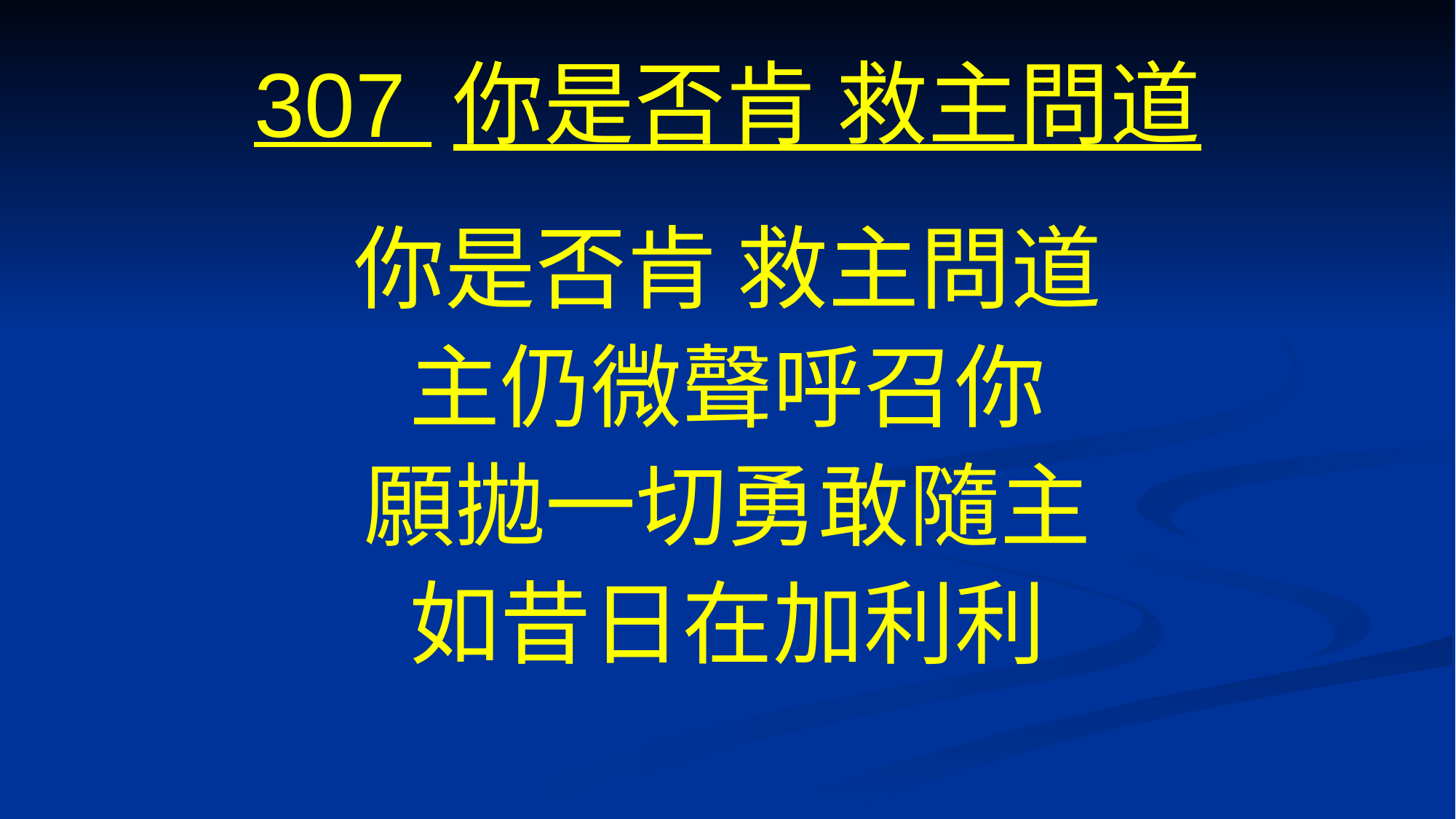

# 307 你是否肯 救主問道
你是否肯 救主問道
主仍微聲呼召你
願拋一切勇敢隨主
如昔日在加利利